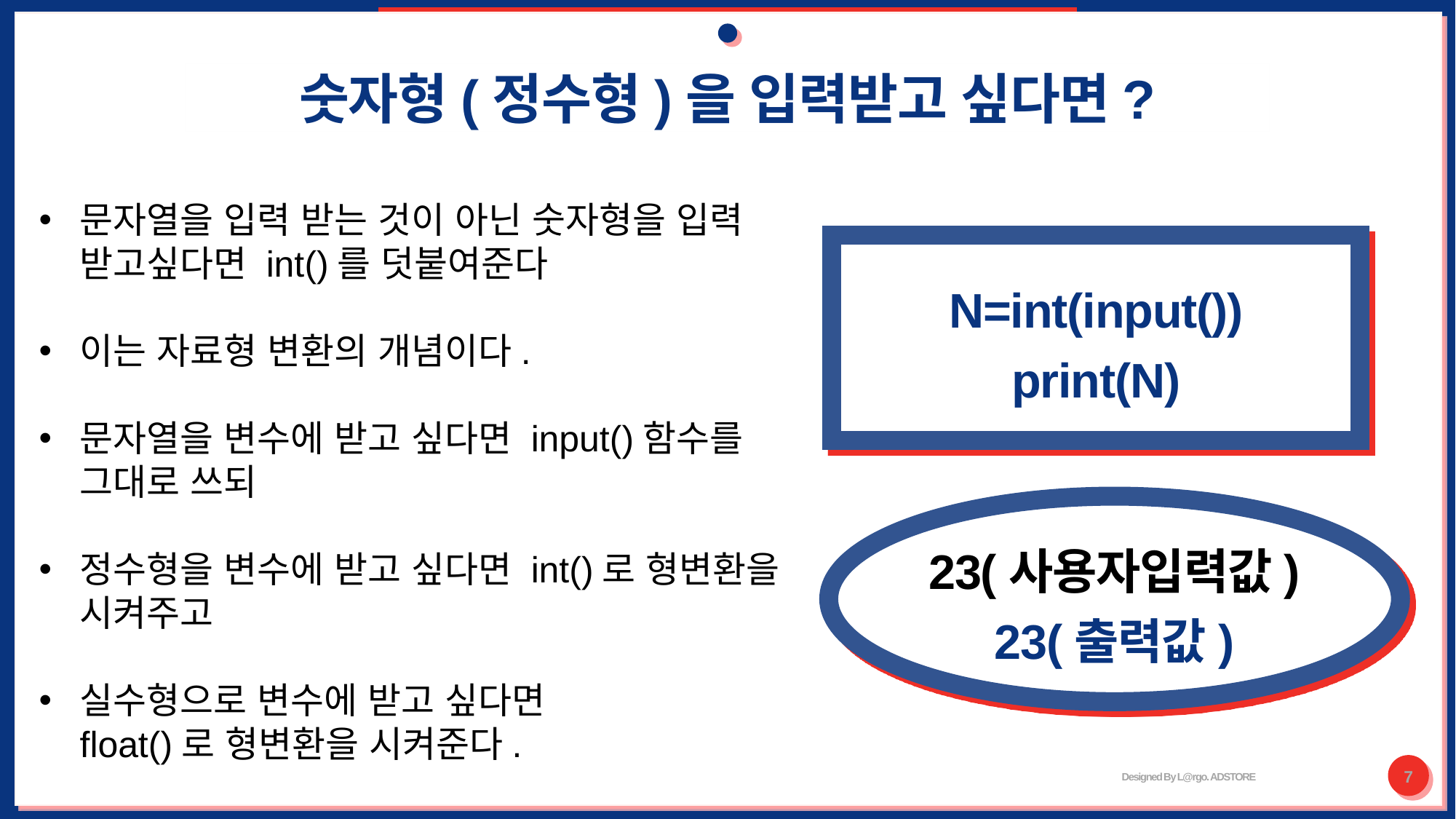

# 숫자형(정수형)을 입력받고 싶다면?
문자열을 입력 받는 것이 아닌 숫자형을 입력 받고싶다면 int()를 덧붙여준다

이는 자료형 변환의 개념이다.

문자열을 변수에 받고 싶다면 input()함수를 그대로 쓰되

정수형을 변수에 받고 싶다면 int()로 형변환을 시켜주고

실수형으로 변수에 받고 싶다면
    float()로 형변환을 시켜준다.
N=int(input())
print(N)
23(사용자입력값)
23(출력값)
Designed By L@rgo. ADSTORE
7